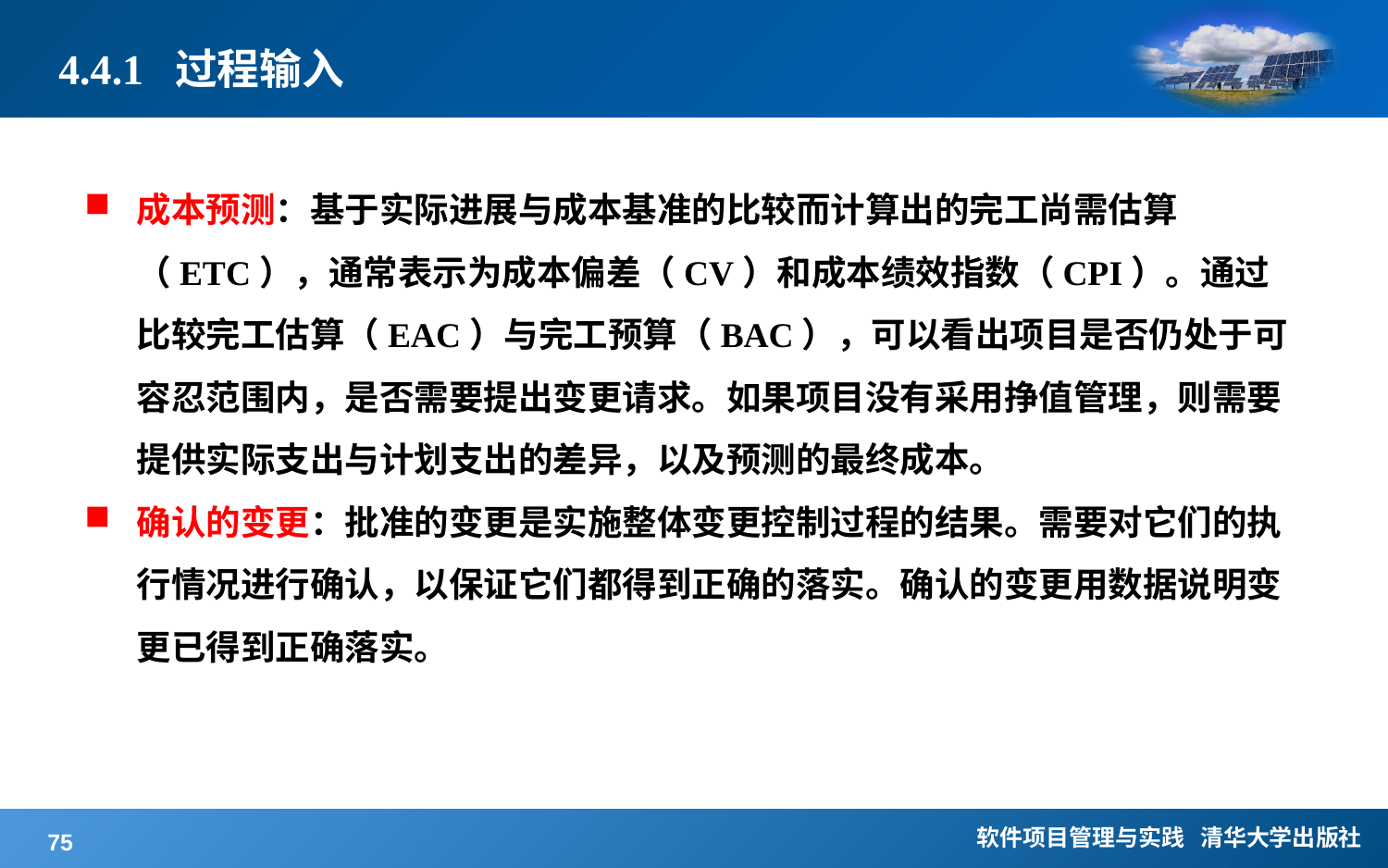

# 4.4.1  过程输入
成本预测：基于实际进展与成本基准的比较而计算出的完工尚需估算（ETC），通常表示为成本偏差（CV）和成本绩效指数（CPI）。通过比较完工估算（EAC）与完工预算（BAC），可以看出项目是否仍处于可容忍范围内，是否需要提出变更请求。如果项目没有采用挣值管理，则需要提供实际支出与计划支出的差异，以及预测的最终成本。
确认的变更：批准的变更是实施整体变更控制过程的结果。需要对它们的执行情况进行确认，以保证它们都得到正确的落实。确认的变更用数据说明变更已得到正确落实。